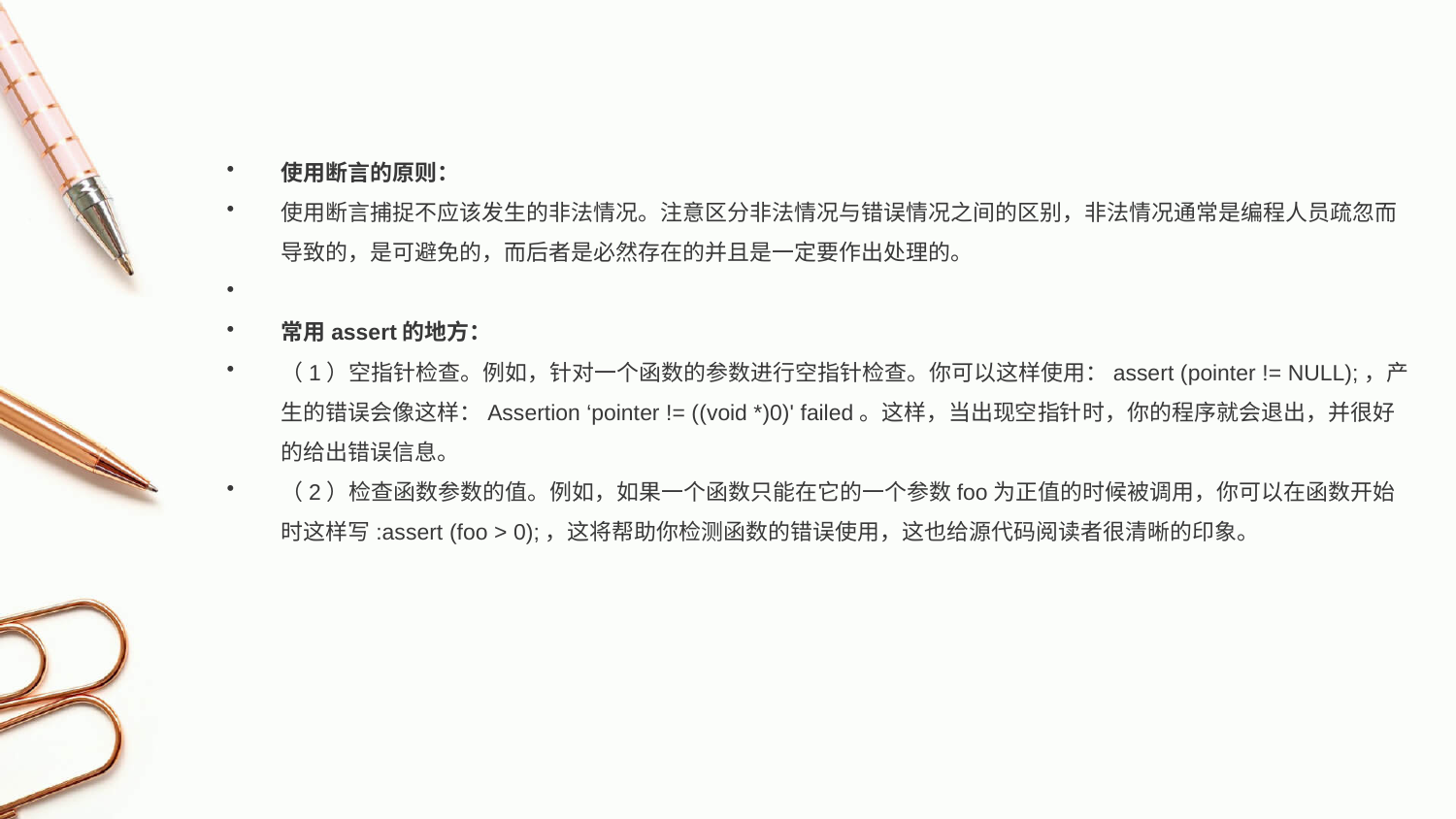

使用断言的原则：
使用断言捕捉不应该发生的非法情况。注意区分非法情况与错误情况之间的区别，非法情况通常是编程人员疏忽而导致的，是可避免的，而后者是必然存在的并且是一定要作出处理的。

常用assert的地方：
（1）空指针检查。例如，针对一个函数的参数进行空指针检查。你可以这样使用：assert (pointer != NULL);，产生的错误会像这样：Assertion ‘pointer != ((void *)0)' failed。这样，当出现空指针时，你的程序就会退出，并很好的给出错误信息。
（2）检查函数参数的值。例如，如果一个函数只能在它的一个参数foo为正值的时候被调用，你可以在函数开始时这样写:assert (foo > 0);，这将帮助你检测函数的错误使用，这也给源代码阅读者很清晰的印象。